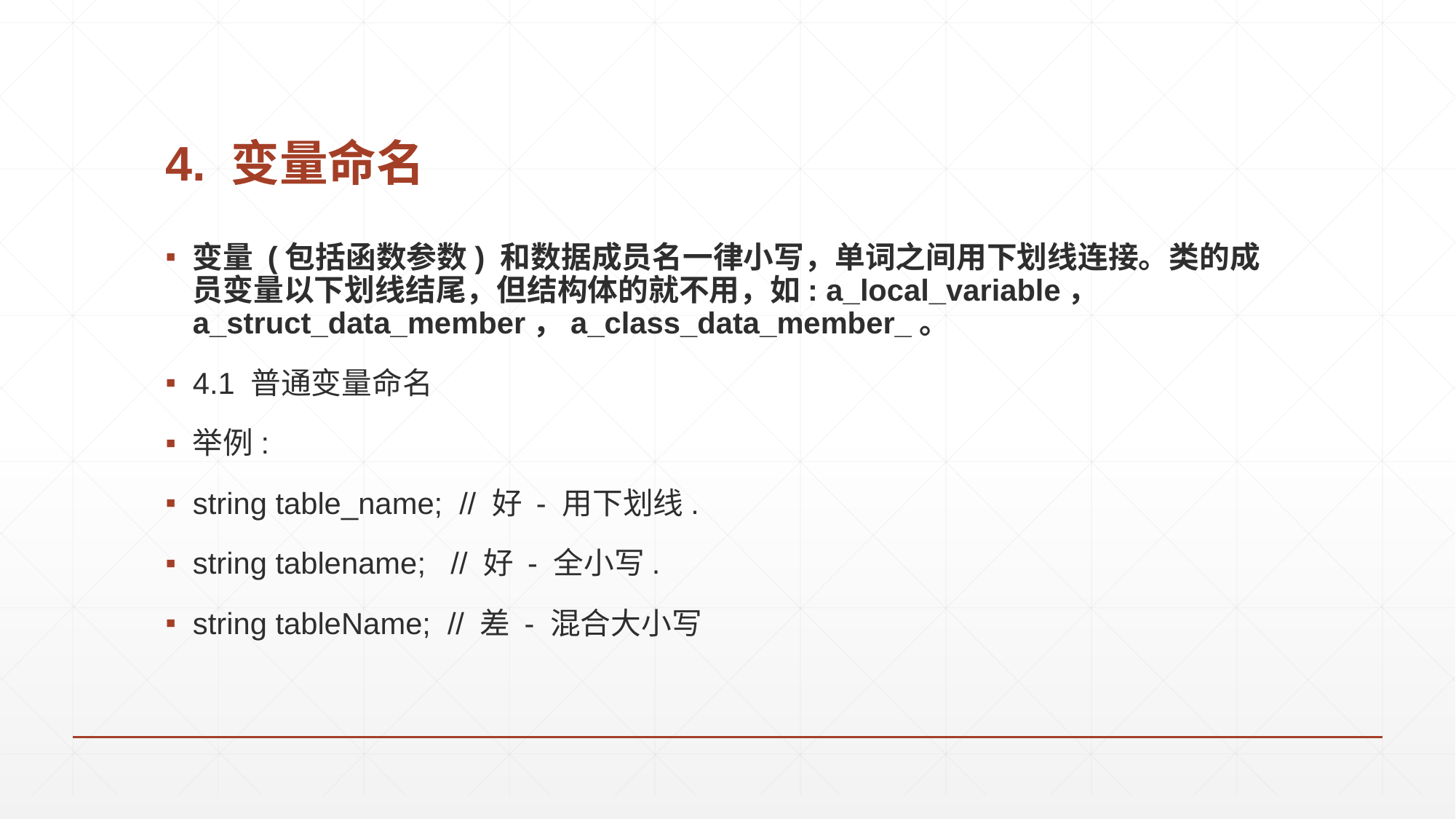

# 4. 变量命名
变量 (包括函数参数) 和数据成员名一律小写，单词之间用下划线连接。类的成员变量以下划线结尾，但结构体的就不用，如: a_local_variable， a_struct_data_member，a_class_data_member_。
4.1 普通变量命名
举例:
string table_name;  // 好 - 用下划线.
string tablename;   // 好 - 全小写.
string tableName;  // 差 - 混合大小写